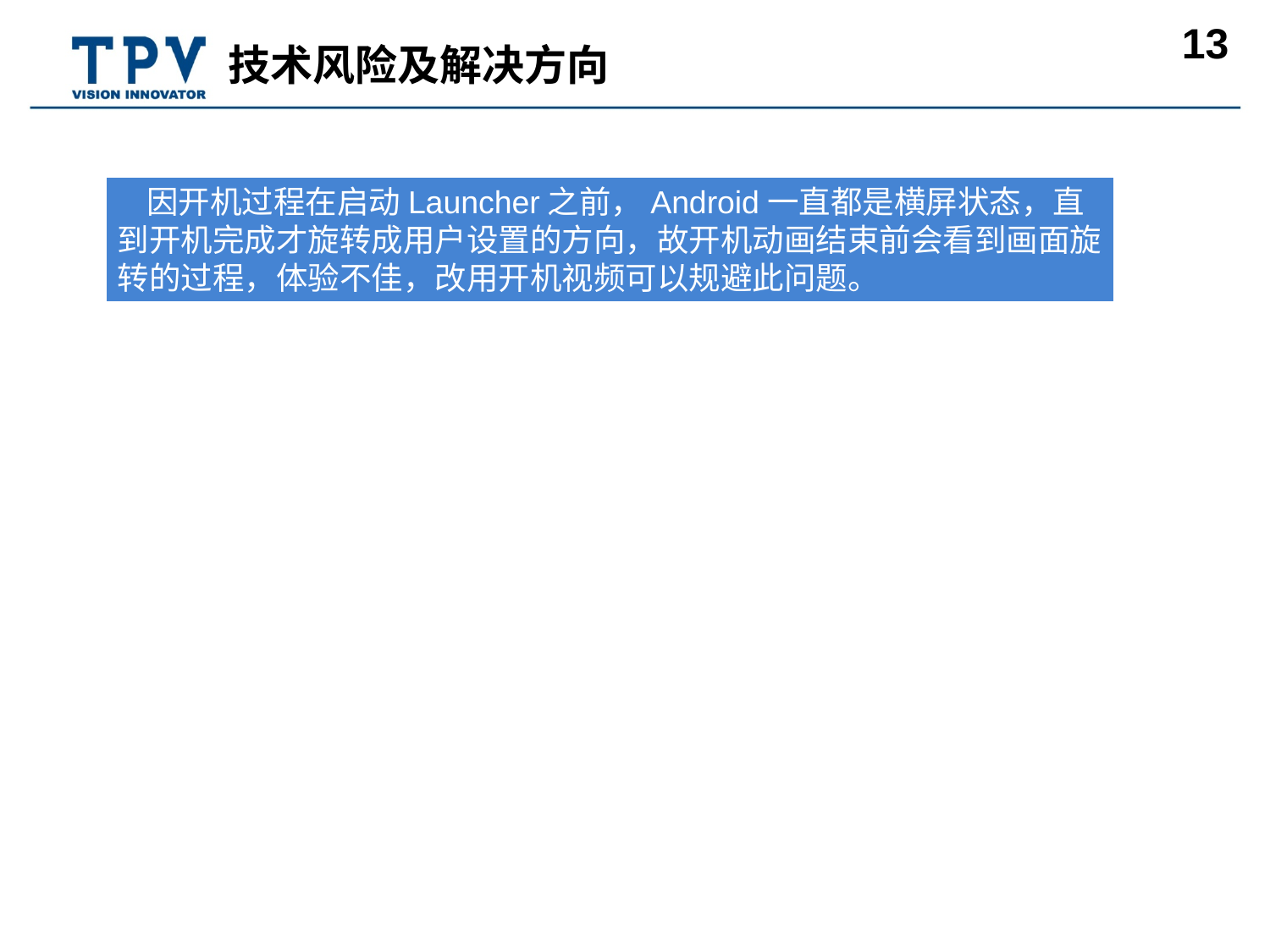

技术风险及解决方向
   因开机过程在启动Launcher之前，Android一直都是横屏状态，直到开机完成才旋转成用户设置的方向，故开机动画结束前会看到画面旋转的过程，体验不佳，改用开机视频可以规避此问题。